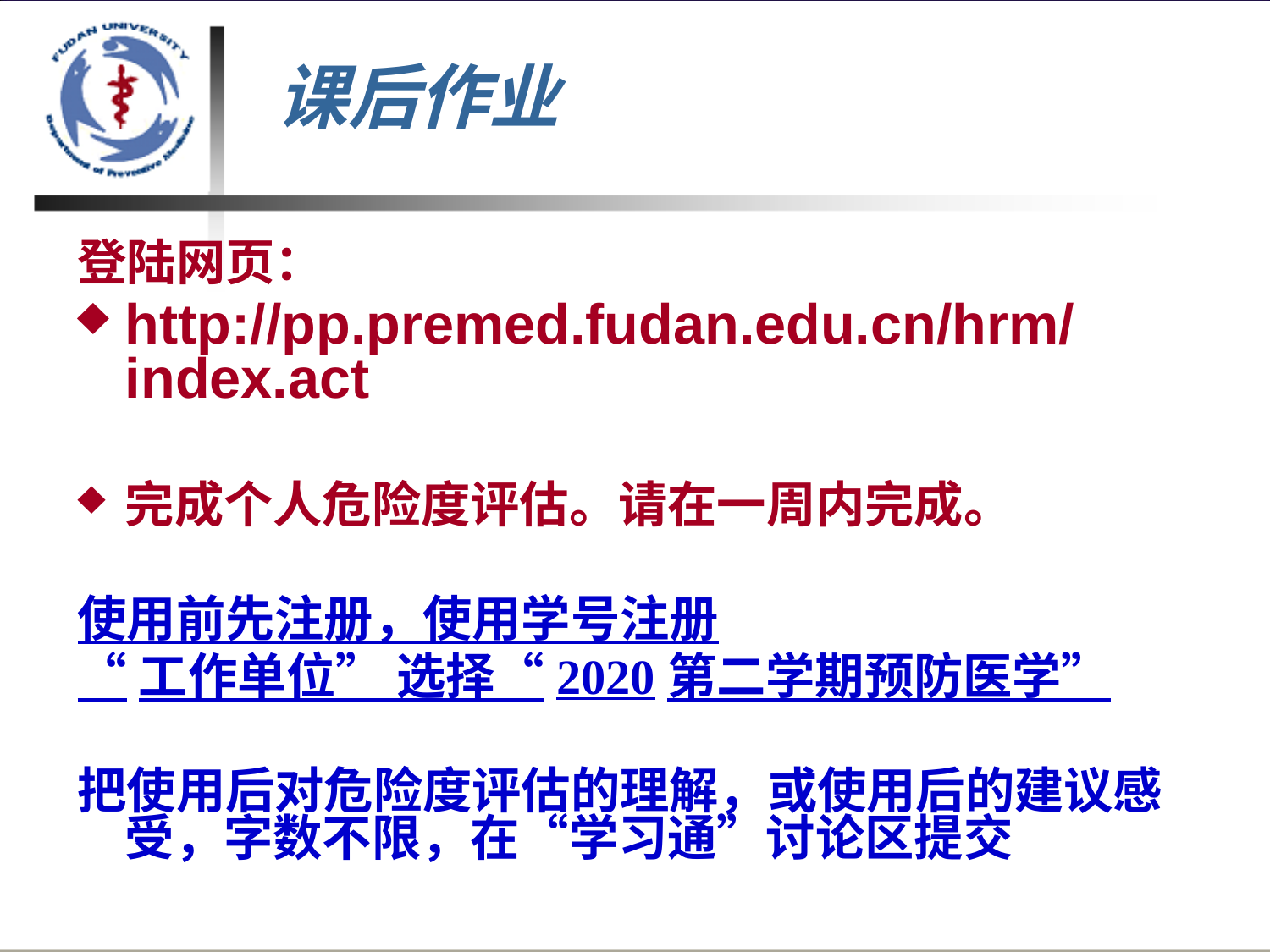

# 课后作业
登陆网页：
http://pp.premed.fudan.edu.cn/hrm/index.act

完成个人危险度评估。请在一周内完成。

使用前先注册，使用学号注册
“工作单位” 选择“2020第二学期预防医学”

把使用后对危险度评估的理解，或使用后的建议感受，字数不限，在“学习通”讨论区提交